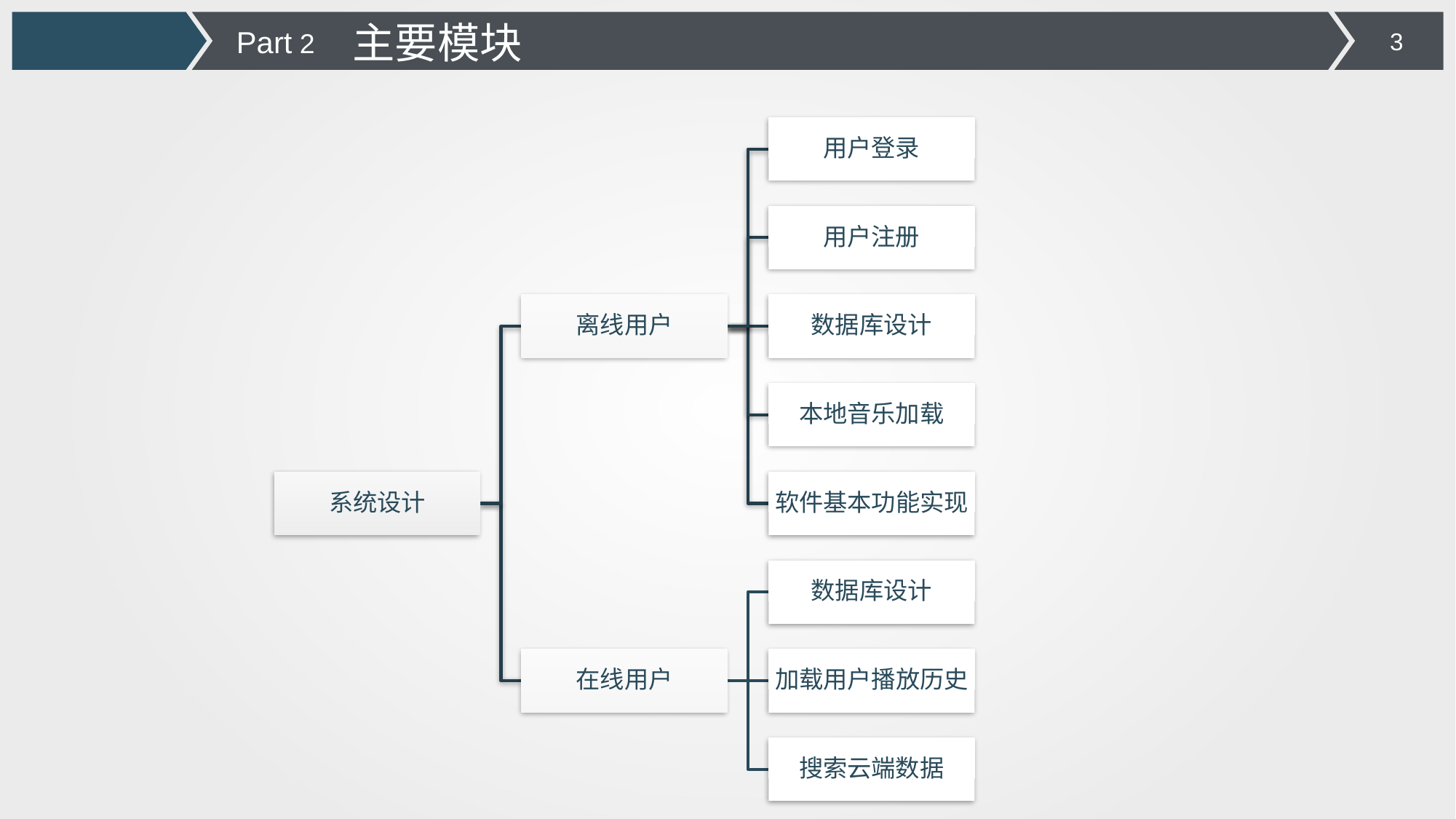

主要模块
Part 2
系统设计
离线用户
用户登录
用户注册
数据库设计
本地音乐加载
软件基本功能实现
在线用户
数据库设计
加载用户播放历史
搜索云端数据